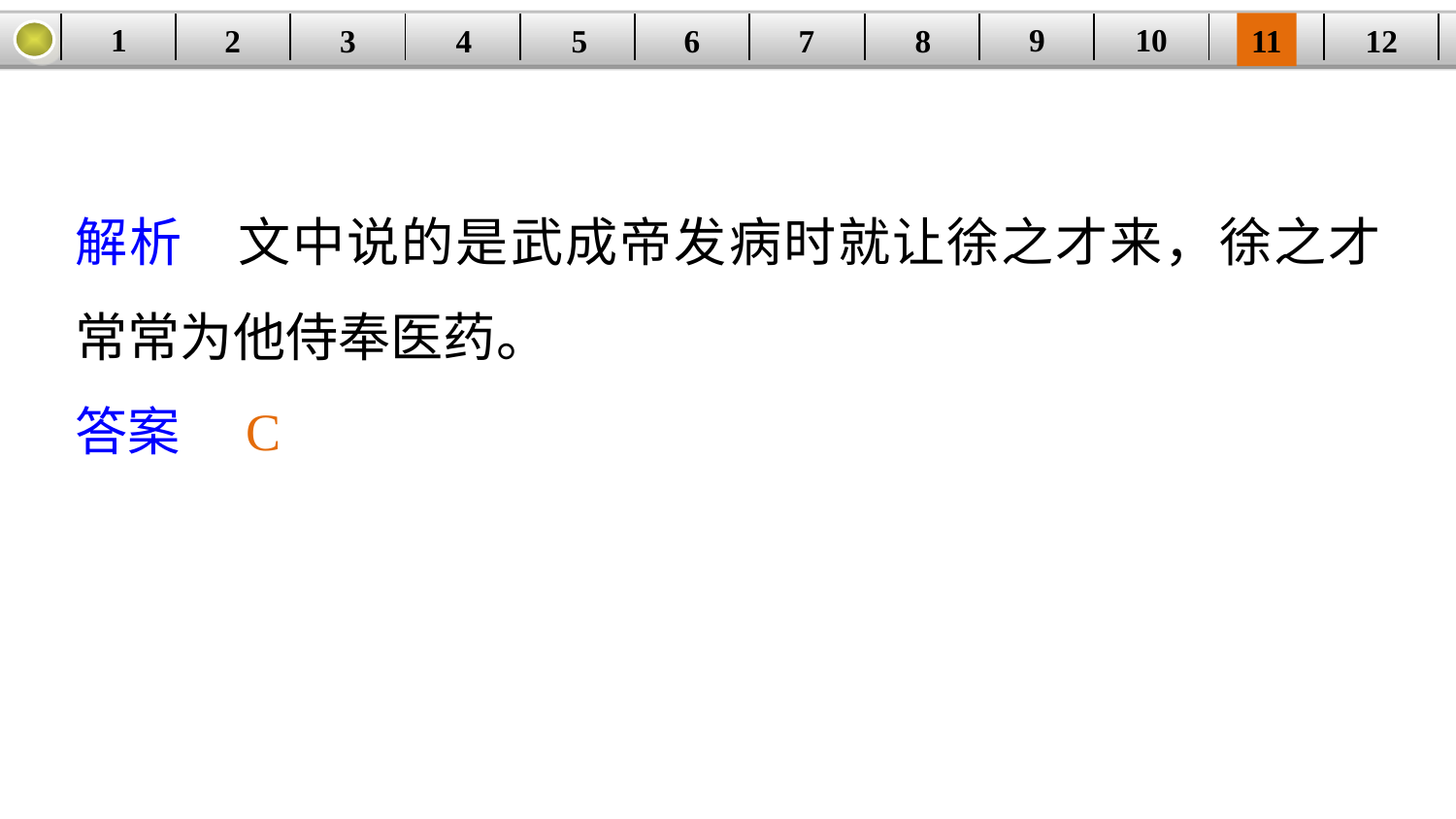

9
10
1
3
4
5
6
8
11
2
12
|  |  |  |  |  |  |  |  |  |  |  |  |
| --- | --- | --- | --- | --- | --- | --- | --- | --- | --- | --- | --- |
7

解析　文中说的是武成帝发病时就让徐之才来，徐之才常常为他侍奉医药。
答案　C